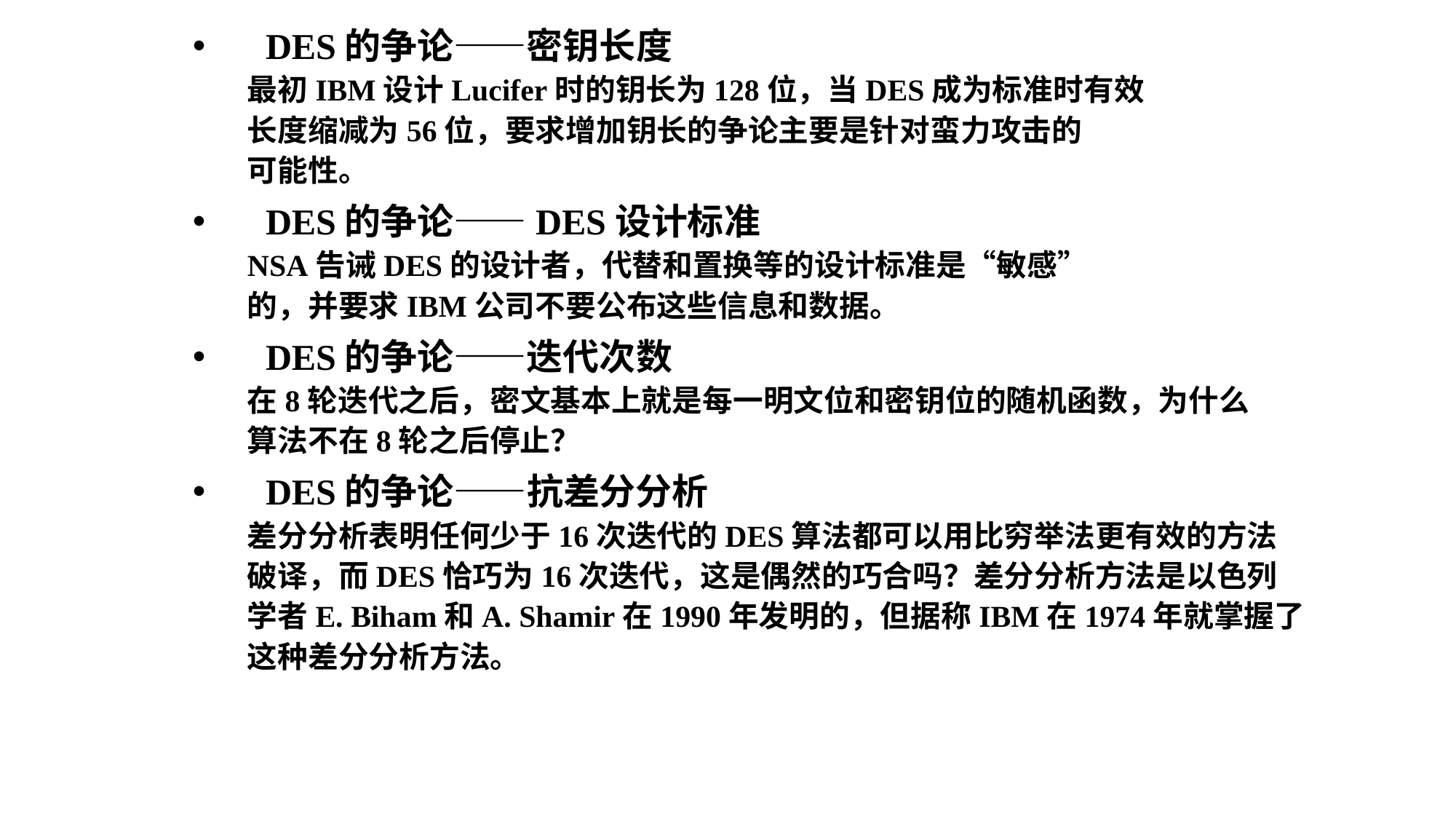

DES的争论——密钥长度
最初IBM设计Lucifer时的钥长为128位，当DES成为标准时有效
长度缩减为56位，要求增加钥长的争论主要是针对蛮力攻击的
可能性。
DES的争论——DES设计标准
NSA告诫DES的设计者，代替和置换等的设计标准是“敏感”
的，并要求IBM公司不要公布这些信息和数据。
DES的争论——迭代次数
在8轮迭代之后，密文基本上就是每一明文位和密钥位的随机函数，为什么
算法不在8轮之后停止？
DES的争论——抗差分分析
差分分析表明任何少于16次迭代的DES算法都可以用比穷举法更有效的方法
破译，而DES恰巧为16次迭代，这是偶然的巧合吗？差分分析方法是以色列
学者E. Biham和A. Shamir在1990年发明的，但据称IBM在1974年就掌握了
这种差分分析方法。

31